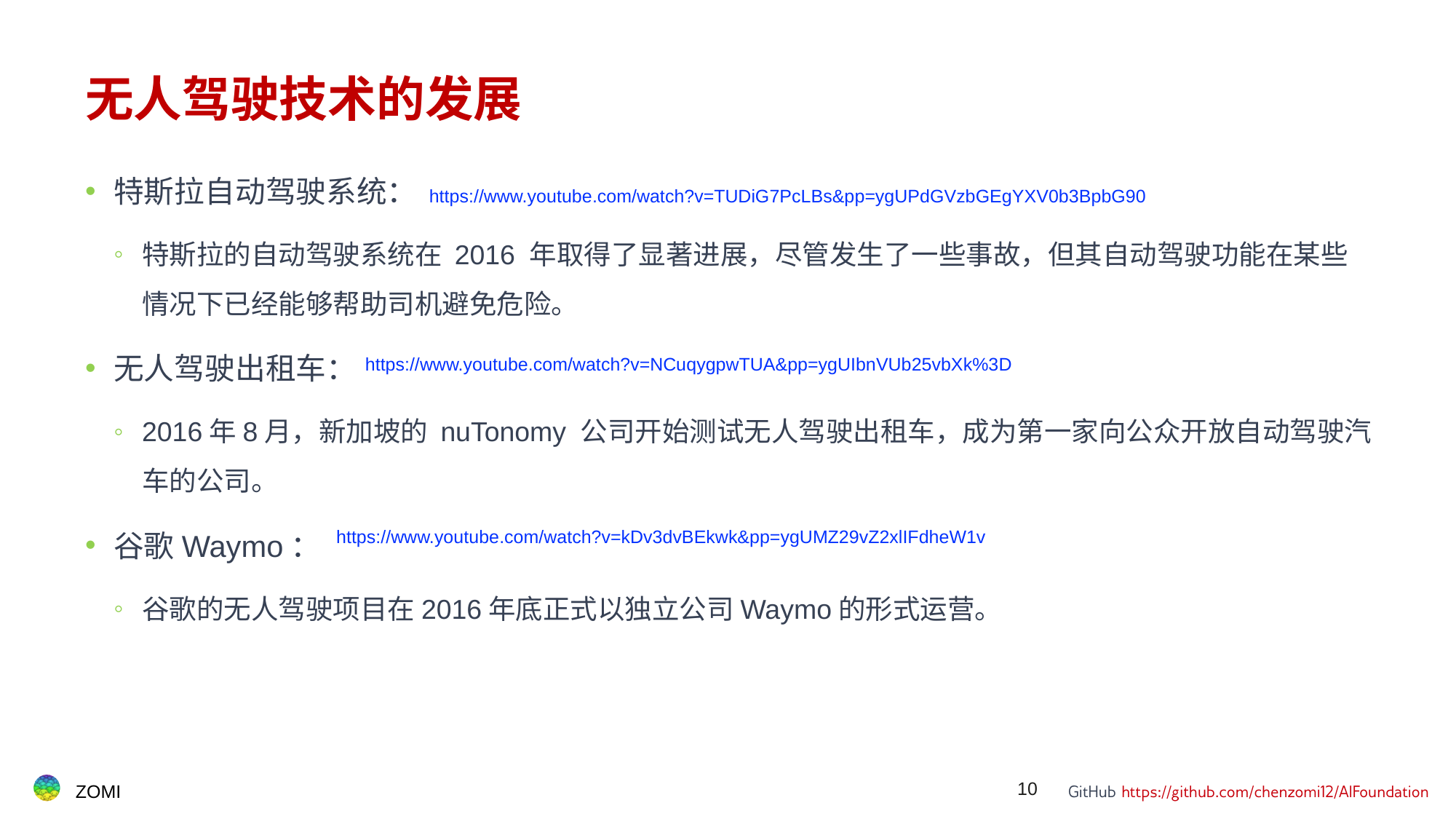

# 无人驾驶技术的发展
特斯拉自动驾驶系统：
特斯拉的自动驾驶系统在 2016 年取得了显著进展，尽管发生了一些事故，但其自动驾驶功能在某些情况下已经能够帮助司机避免危险。
无人驾驶出租车：
2016年8月，新加坡的 nuTonomy 公司开始测试无人驾驶出租车，成为第一家向公众开放自动驾驶汽车的公司。
谷歌Waymo：
谷歌的无人驾驶项目在2016年底正式以独立公司Waymo的形式运营。

https://www.youtube.com/watch?v=TUDiG7PcLBs&pp=ygUPdGVzbGEgYXV0b3BpbG90
https://www.youtube.com/watch?v=NCuqygpwTUA&pp=ygUIbnVUb25vbXk%3D
https://www.youtube.com/watch?v=kDv3dvBEkwk&pp=ygUMZ29vZ2xlIFdheW1v